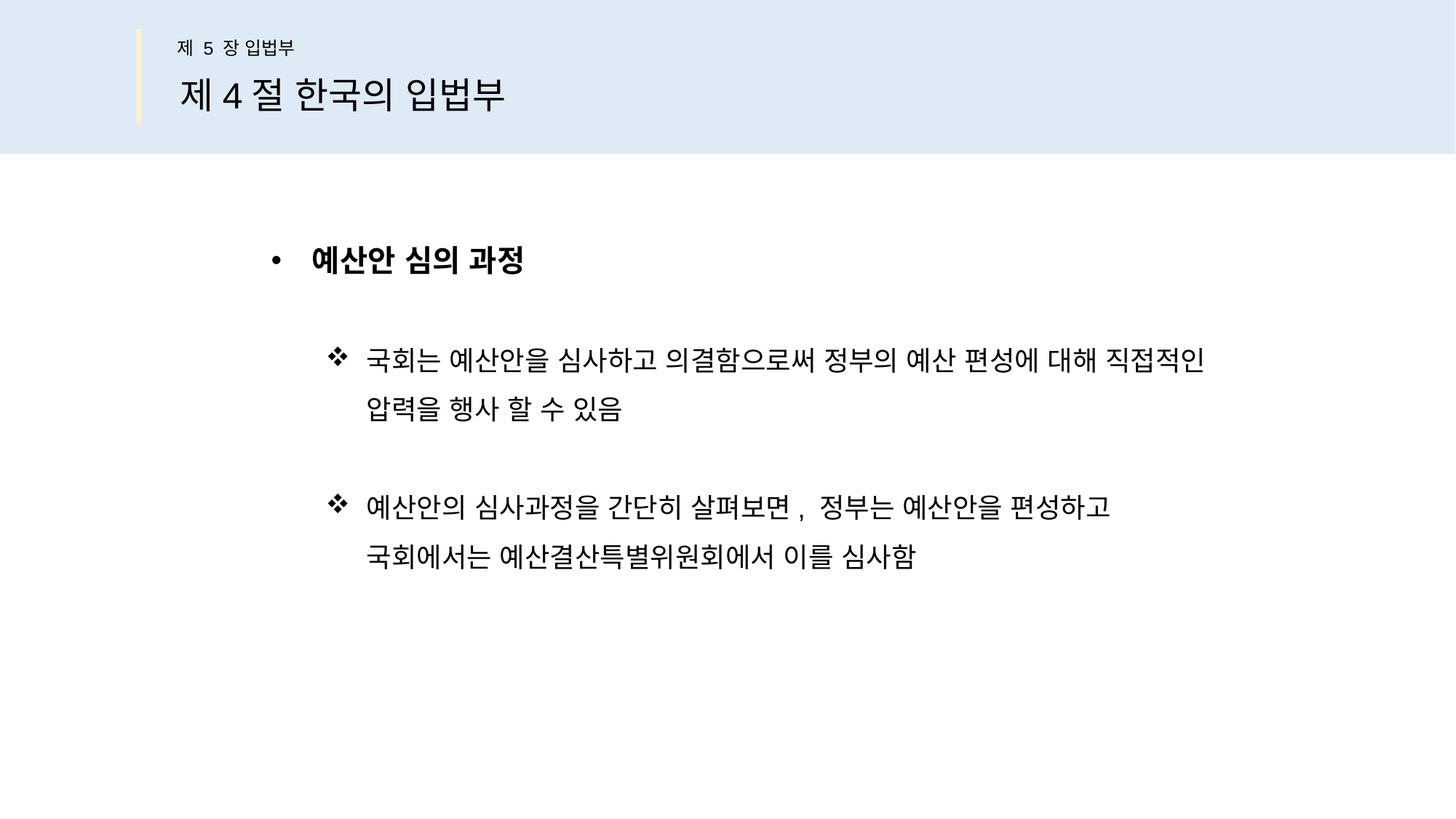

제 5 장 입법부
제4절 한국의 입법부
예산안 심의 과정

국회는 예산안을 심사하고 의결함으로써 정부의 예산 편성에 대해 직접적인
압력을 행사 할 수 있음

예산안의 심사과정을 간단히 살펴보면, 정부는 예산안을 편성하고
국회에서는 예산결산특별위원회에서 이를 심사함